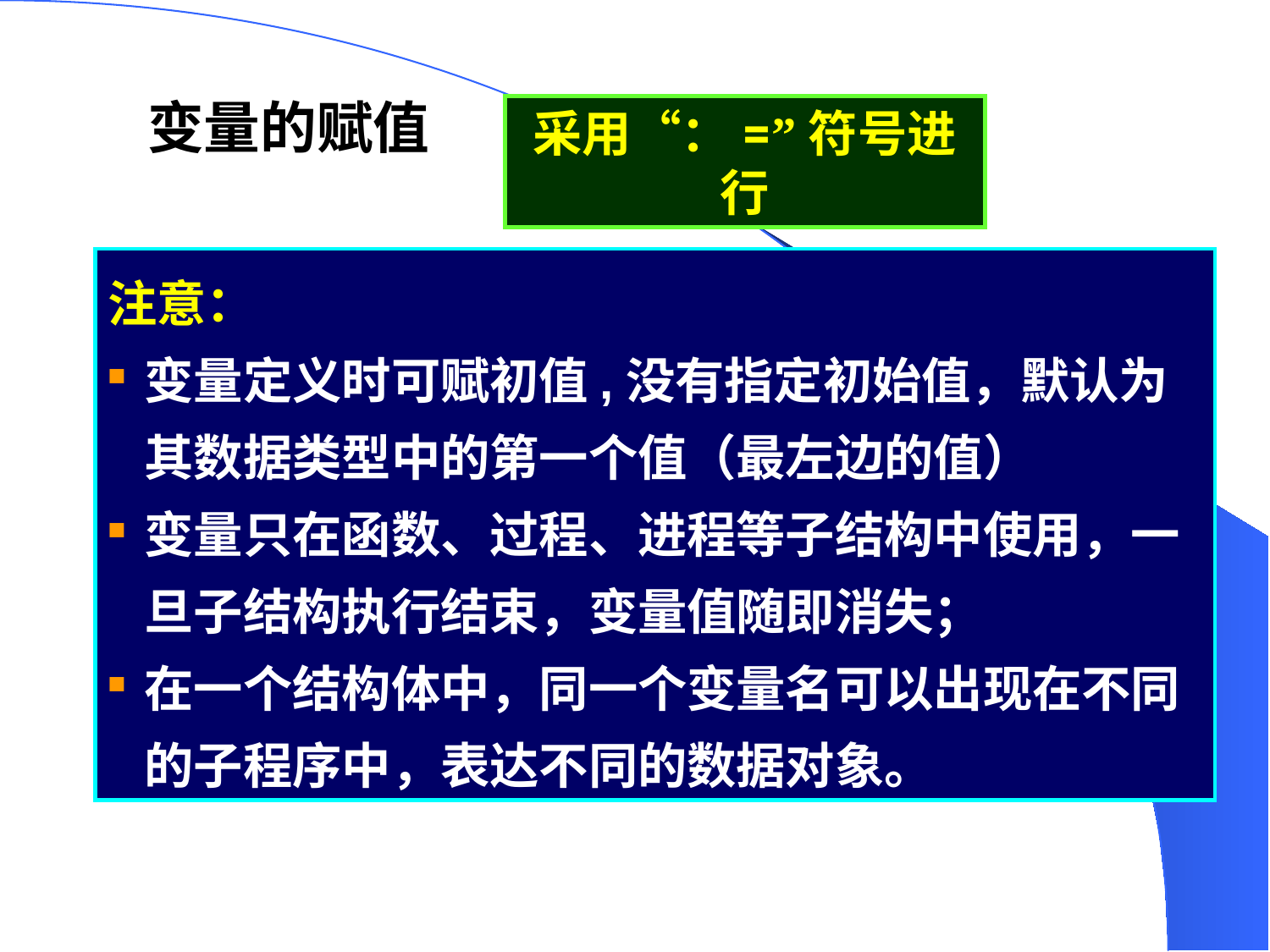

变量的赋值
采用“：=”符号进行
注意：
变量定义时可赋初值,没有指定初始值，默认为其数据类型中的第一个值（最左边的值）
变量只在函数、过程、进程等子结构中使用，一旦子结构执行结束，变量值随即消失；
在一个结构体中，同一个变量名可以出现在不同的子程序中，表达不同的数据对象。